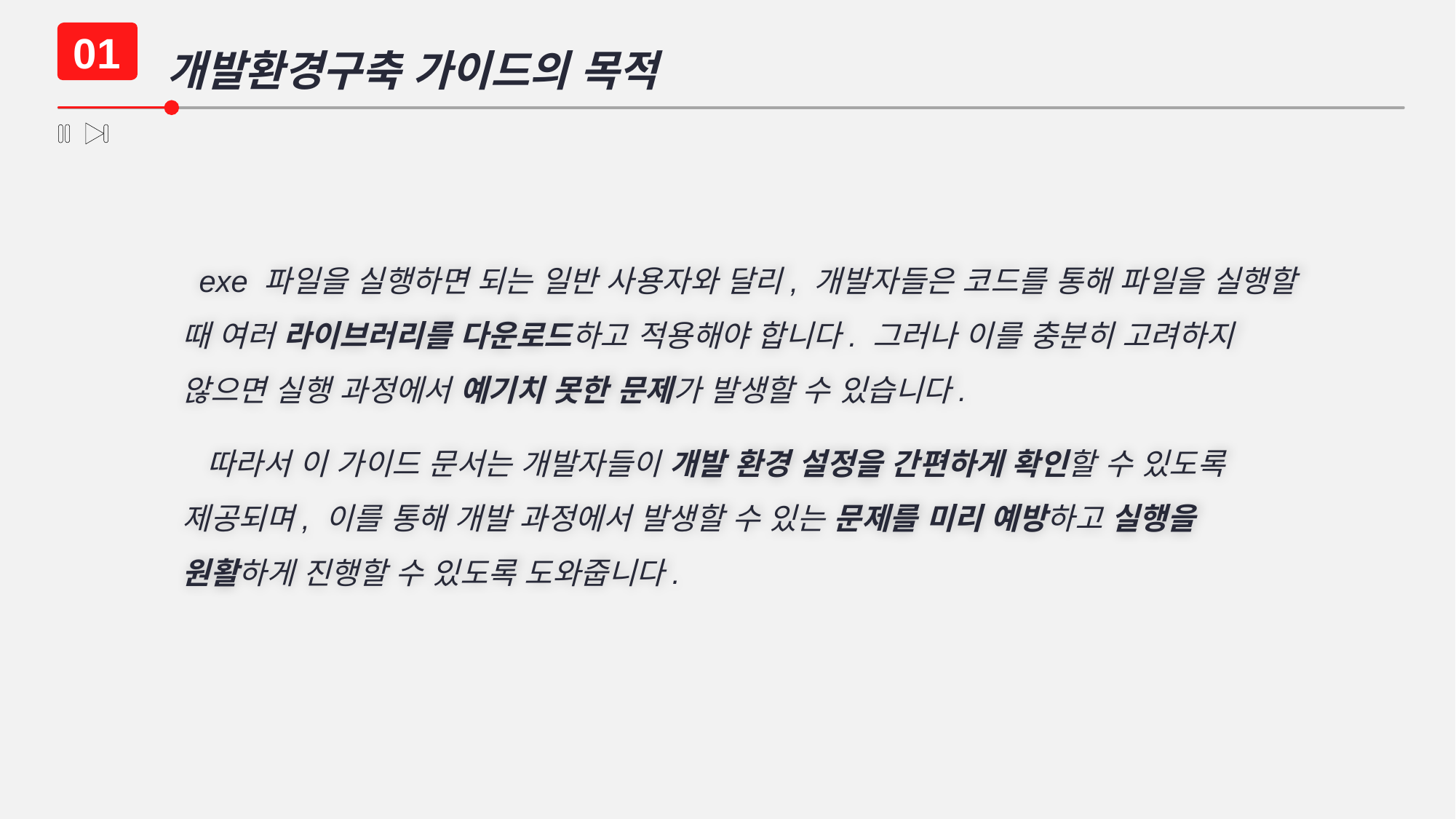

개발환경구축 가이드의 목적

01

  exe 파일을 실행하면 되는 일반 사용자와 달리, 개발자들은 코드를 통해 파일을 실행할 때 여러 라이브러리를 다운로드하고 적용해야 합니다. 그러나 이를 충분히 고려하지 않으면 실행 과정에서 예기치 못한 문제가 발생할 수 있습니다.

  따라서 이 가이드 문서는 개발자들이 개발 환경 설정을 간편하게 확인할 수 있도록 제공되며, 이를 통해 개발 과정에서 발생할 수 있는 문제를 미리 예방하고 실행을 원활하게 진행할 수 있도록 도와줍니다.